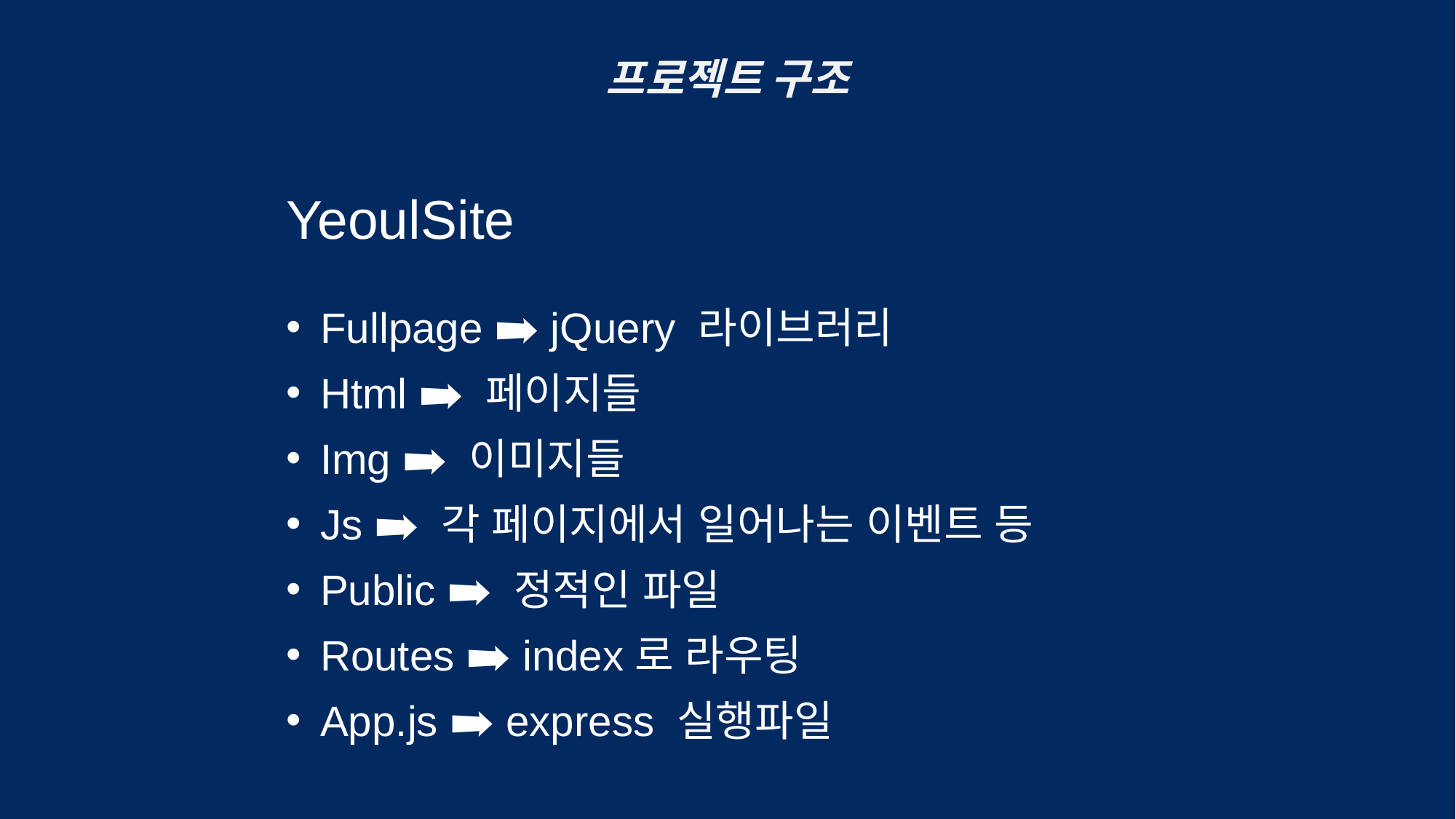

프로젝트 구조
YeoulSite

Fullpage ➡ jQuery 라이브러리

Html ➡ 페이지들

Img ➡ 이미지들

Js ➡ 각 페이지에서 일어나는 이벤트 등

Public ➡ 정적인 파일

Routes ➡ index로 라우팅

App.js ➡ express 실행파일